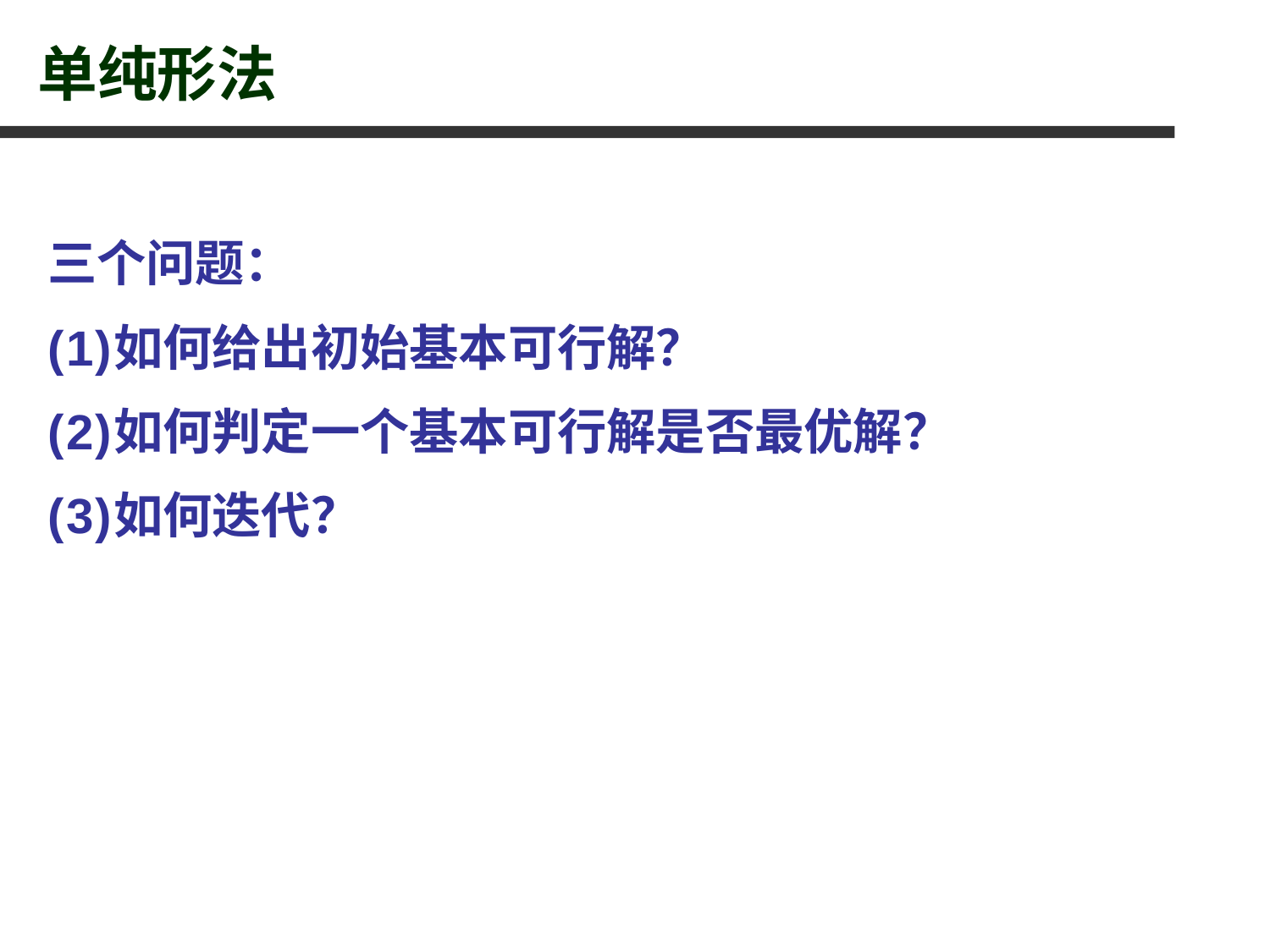

# 单纯形法
三个问题：
如何给出初始基本可行解？
如何判定一个基本可行解是否最优解？
如何迭代？